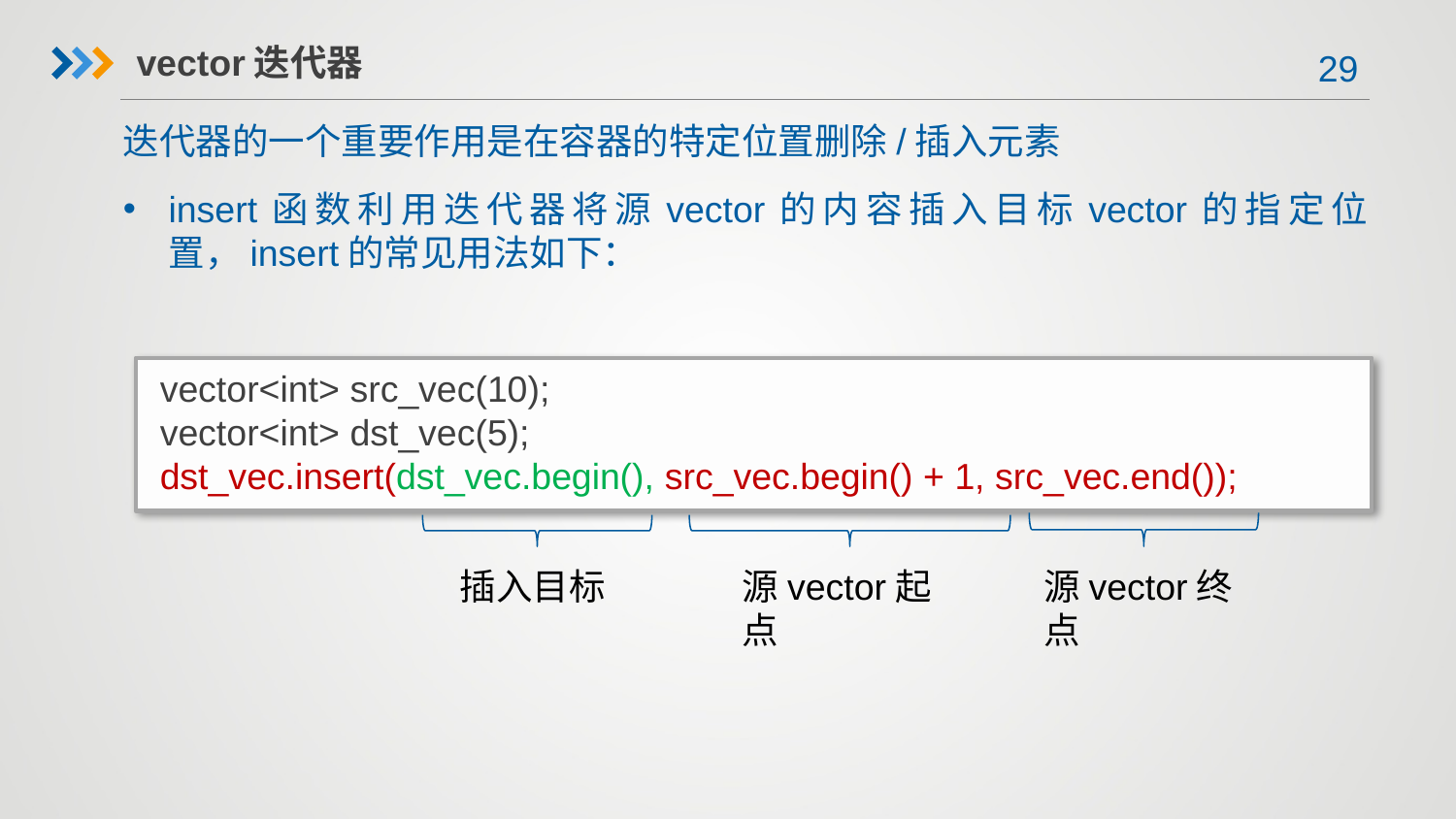

vector迭代器
迭代器的一个重要作用是在容器的特定位置删除/插入元素
insert函数利用迭代器将源vector的内容插入目标vector的指定位置，insert的常见用法如下：

vector<int> src_vec(10);
vector<int> dst_vec(5);
dst_vec.insert(dst_vec.begin(), src_vec.begin() + 1, src_vec.end());

源vector起点
源vector终点
插入目标